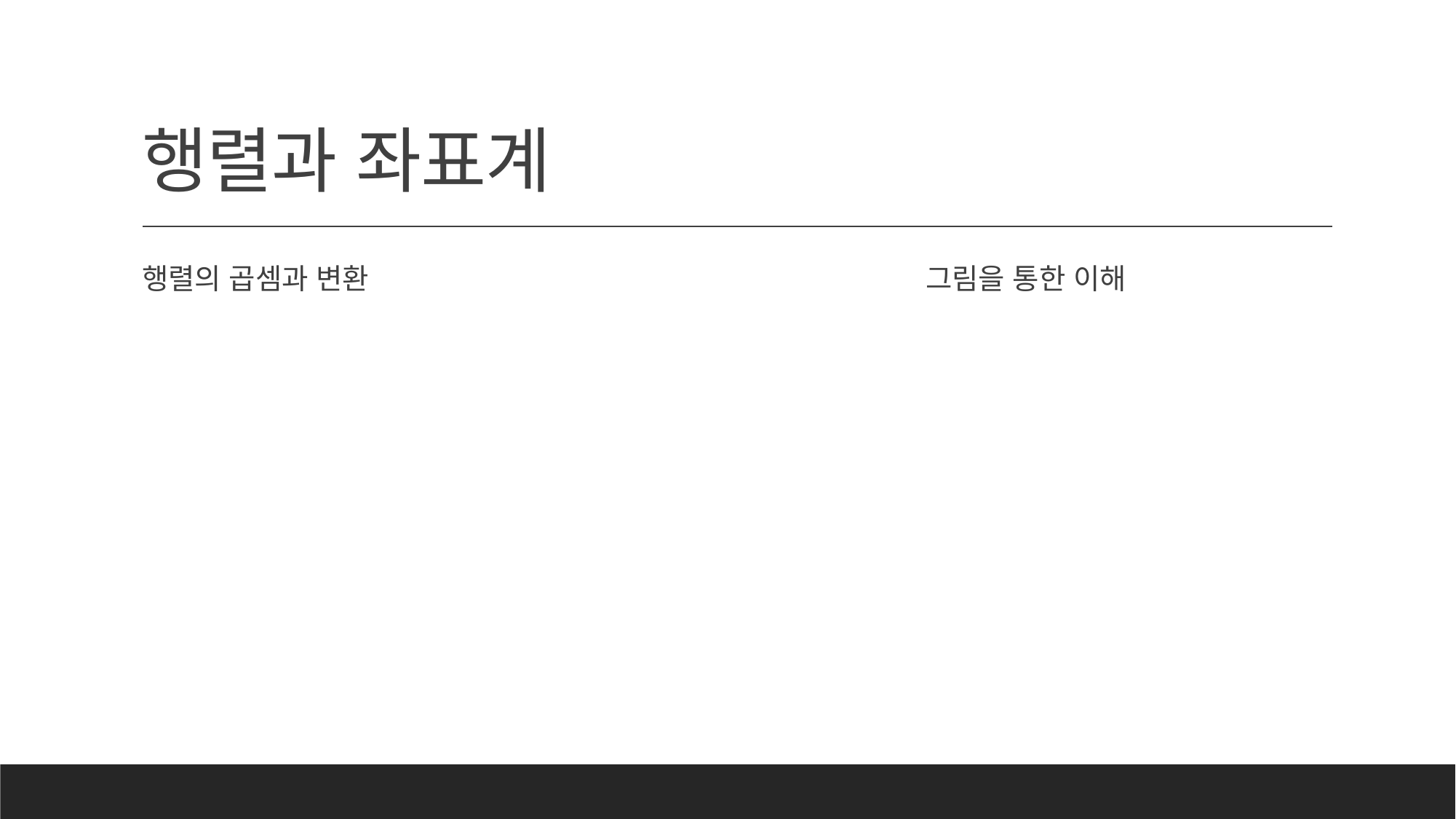

# 행렬과 좌표계
그림을 통한 이해
행렬의 곱셈과 변환